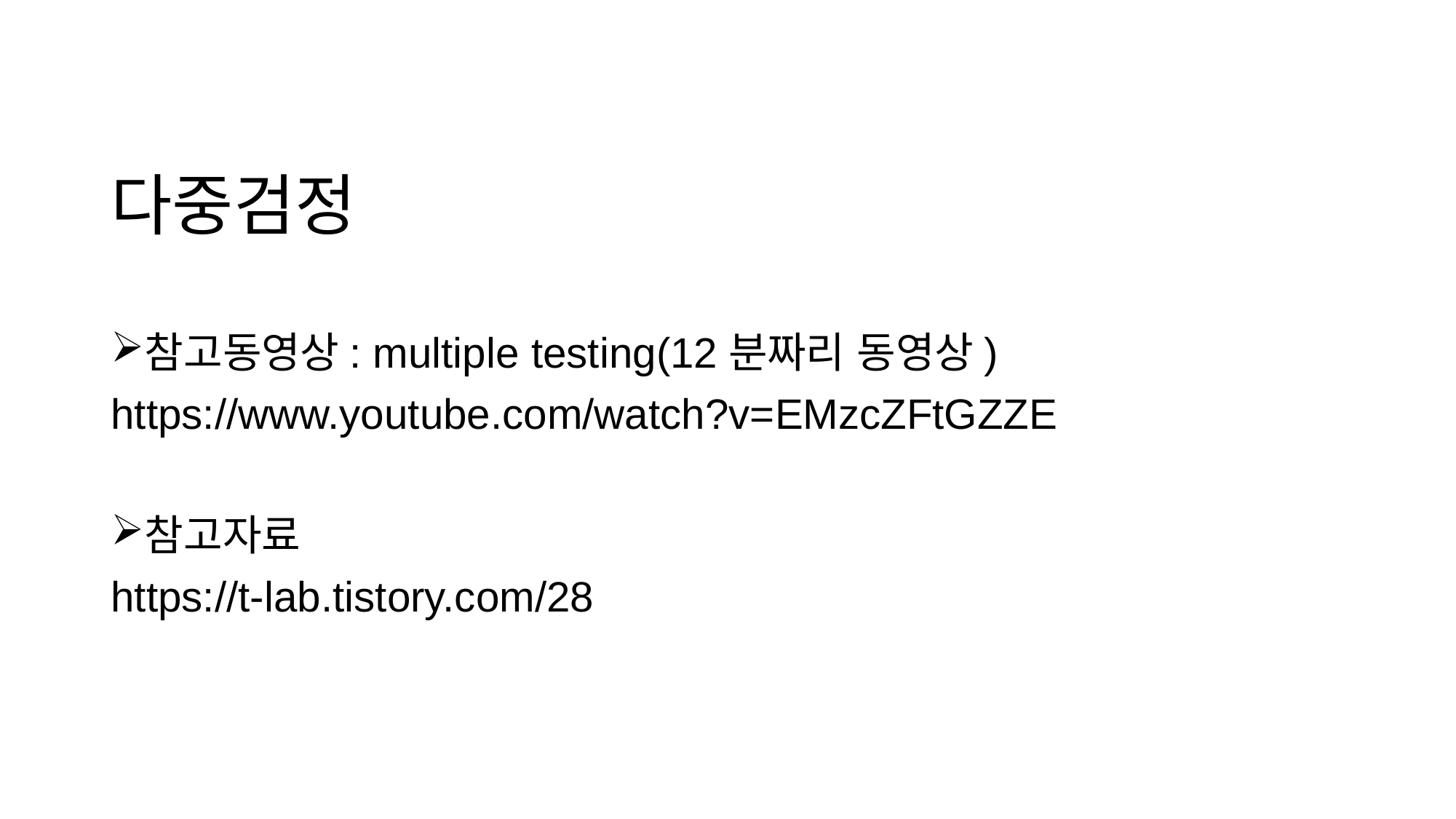

# 다중검정
참고동영상: multiple testing(12분짜리 동영상)
https://www.youtube.com/watch?v=EMzcZFtGZZE

참고자료
https://t-lab.tistory.com/28